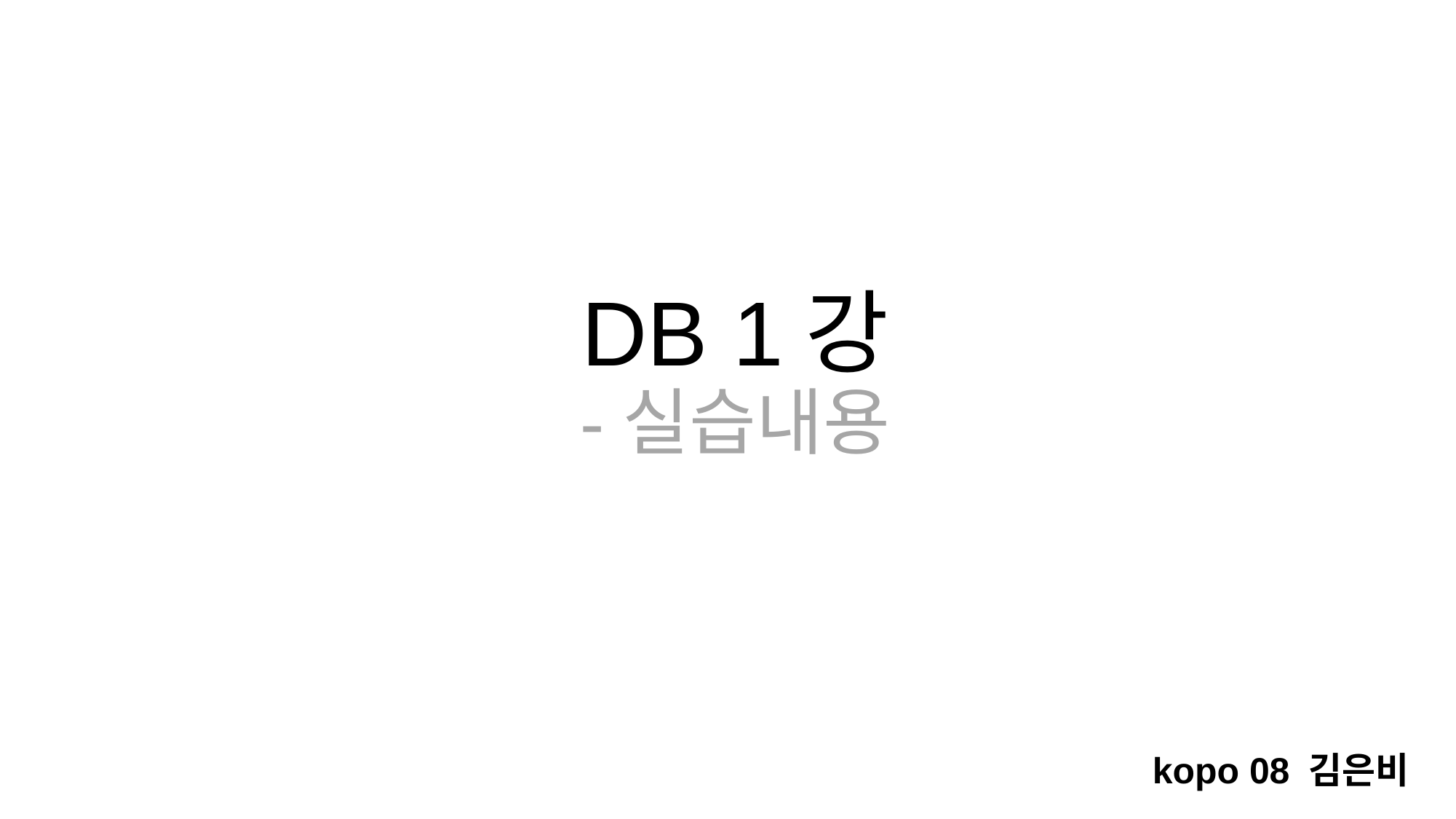

# DB 1강 -실습내용
kopo 08 김은비